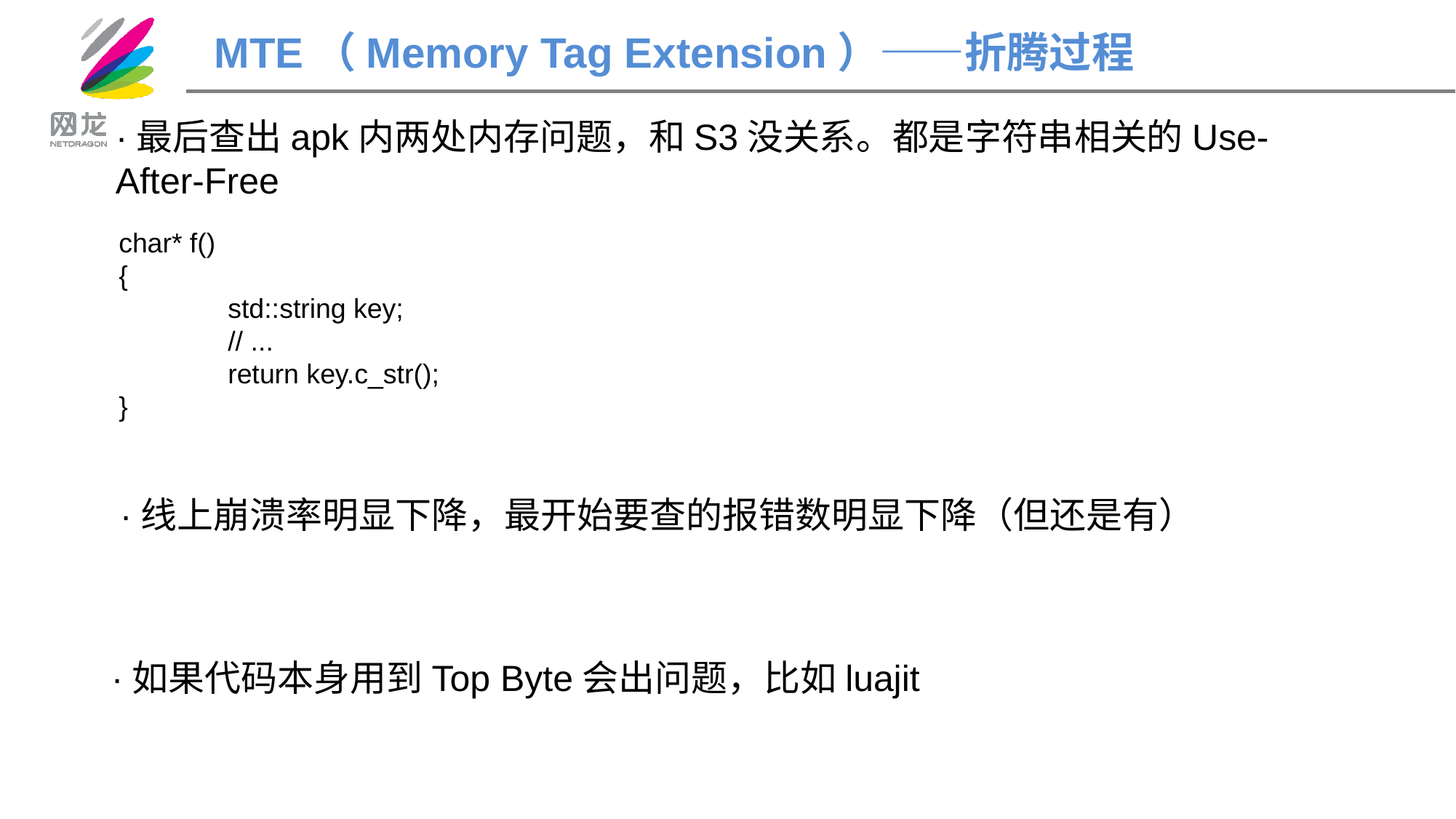

MTE（Memory Tag Extension）——折腾过程
·最后查出apk内两处内存问题，和S3没关系。都是字符串相关的Use-After-Free
char* f()
{
	std::string key;
	// ...
	return key.c_str();
}
·线上崩溃率明显下降，最开始要查的报错数明显下降（但还是有）
·如果代码本身用到Top Byte会出问题，比如luajit